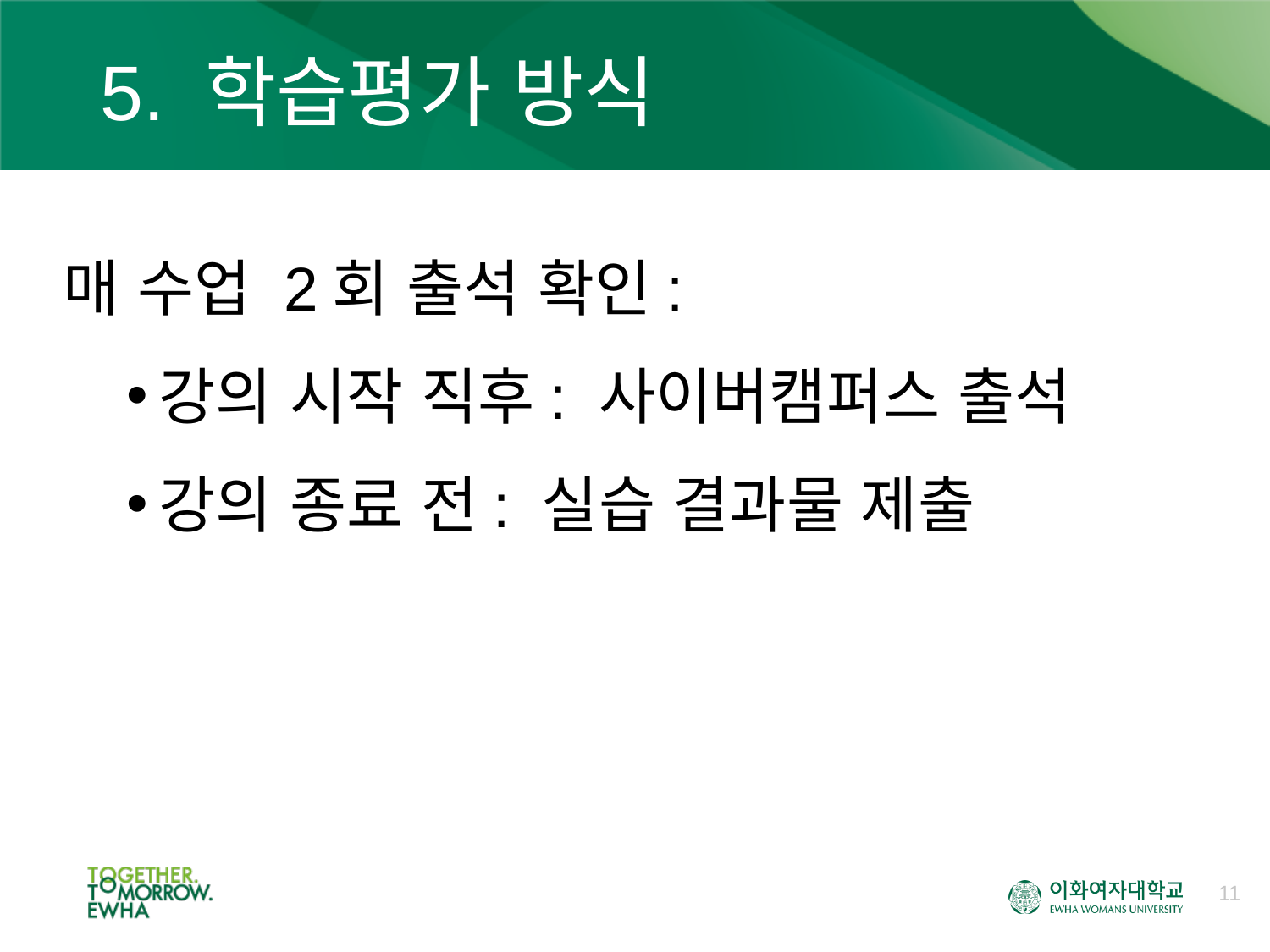

# 5. 학습평가 방식
매 수업 2회 출석 확인:
강의 시작 직후: 사이버캠퍼스 출석
강의 종료 전: 실습 결과물 제출
11